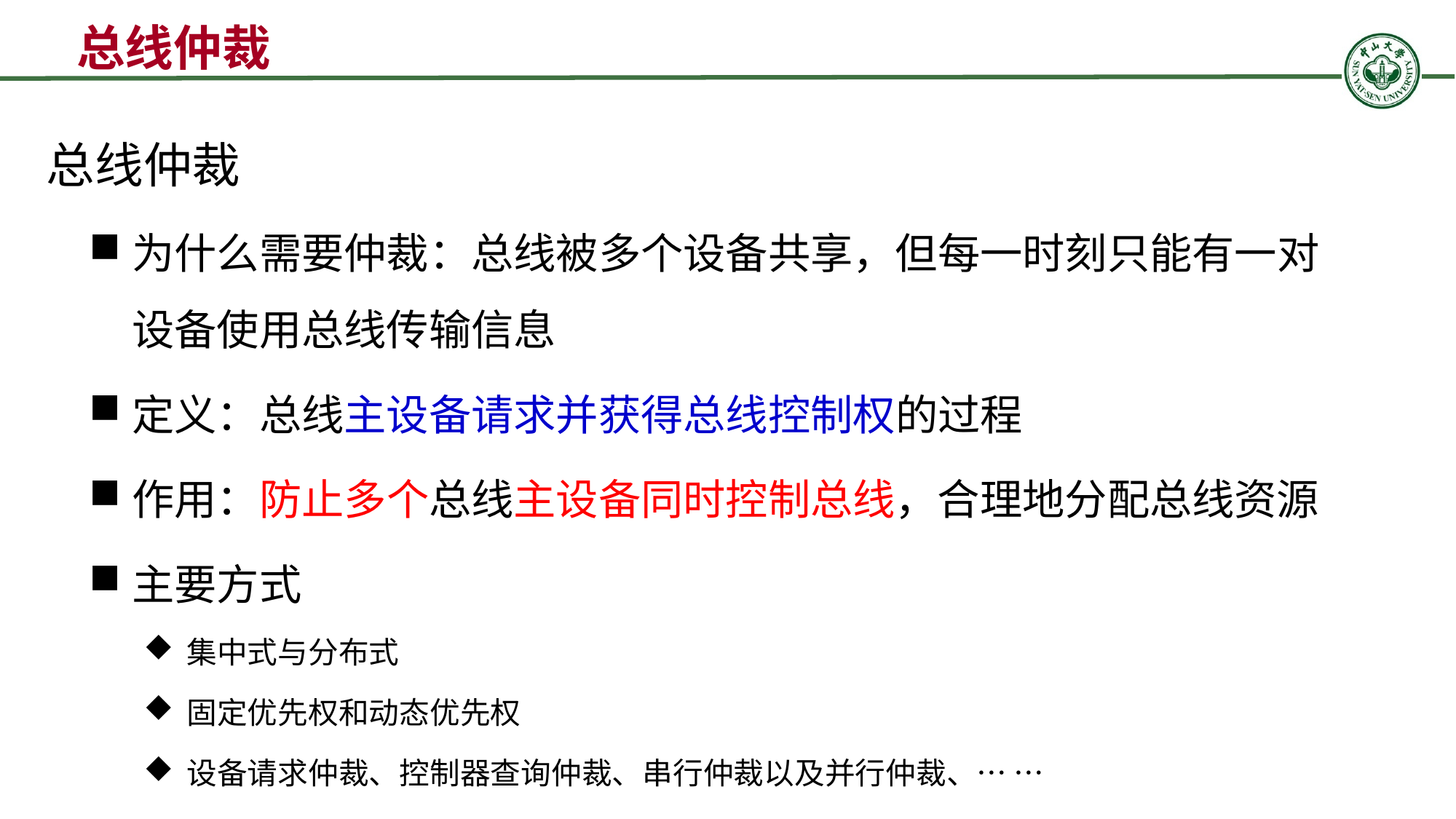

总线仲裁
总线仲裁
为什么需要仲裁：总线被多个设备共享，但每一时刻只能有一对设备使用总线传输信息
定义：总线主设备请求并获得总线控制权的过程
作用：防止多个总线主设备同时控制总线，合理地分配总线资源
主要方式
集中式与分布式
固定优先权和动态优先权
设备请求仲裁、控制器查询仲裁、串行仲裁以及并行仲裁、… …